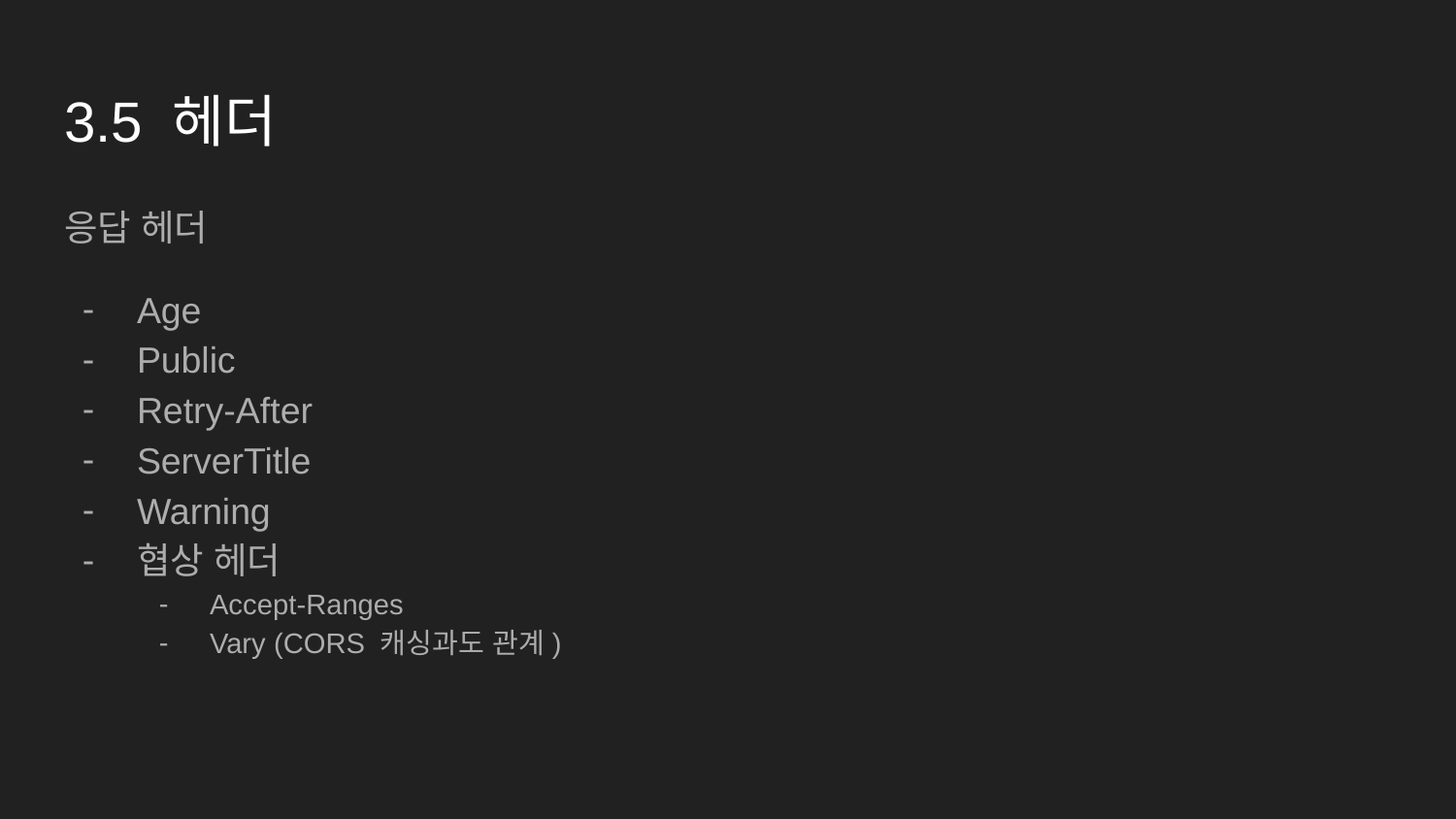

# 3.5 헤더
응답 헤더
Age
Public
Retry-After
ServerTitle
Warning
협상 헤더
Accept-Ranges
Vary (CORS 캐싱과도 관계)